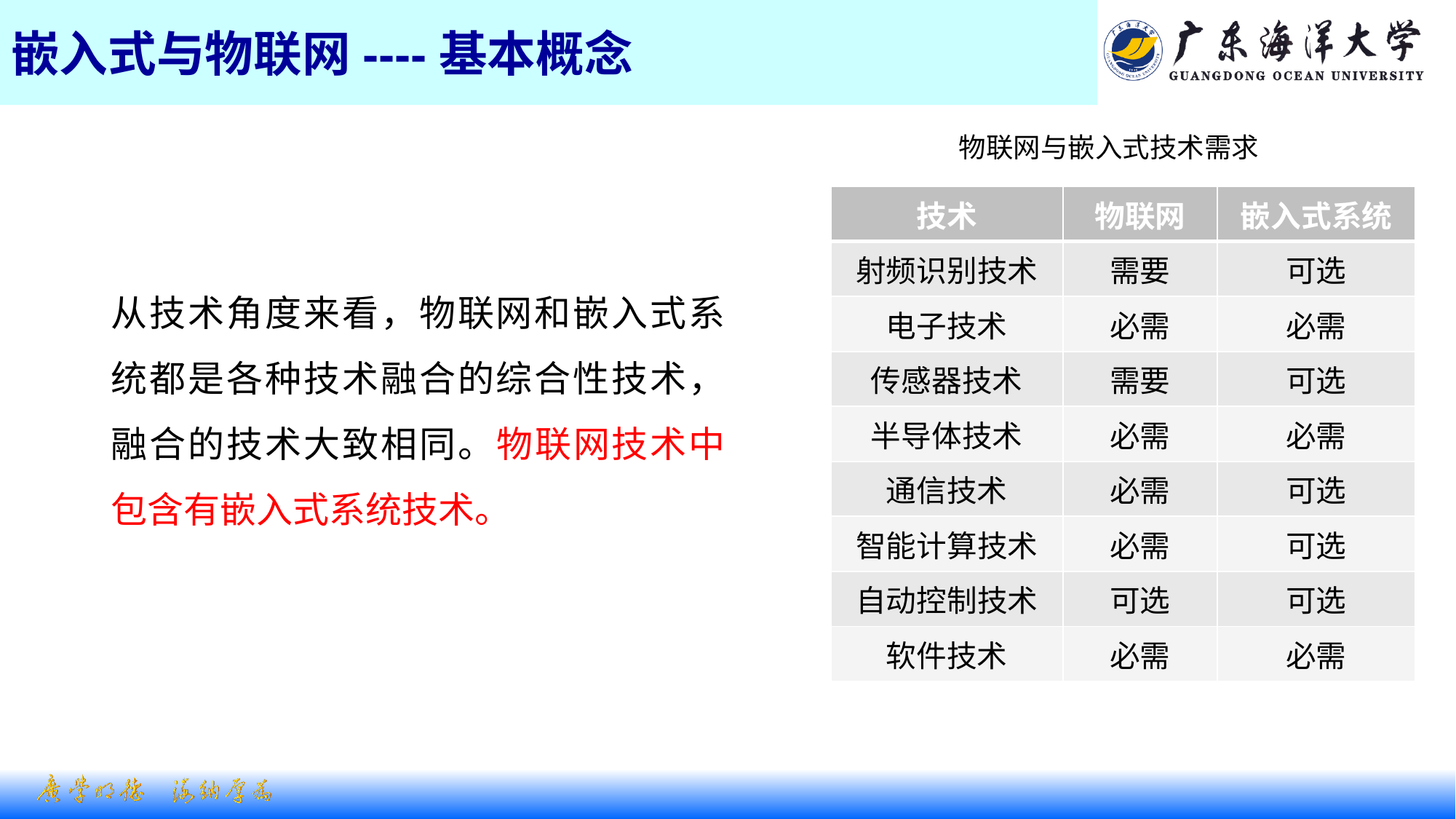

# 嵌入式与物联网----基本概念
 物联网与嵌入式技术需求
| 技术 | 物联网 | 嵌入式系统 |
| --- | --- | --- |
| 射频识别技术 | 需要 | 可选 |
| 电子技术 | 必需 | 必需 |
| 传感器技术 | 需要 | 可选 |
| 半导体技术 | 必需 | 必需 |
| 通信技术 | 必需 | 可选 |
| 智能计算技术 | 必需 | 可选 |
| 自动控制技术 | 可选 | 可选 |
| 软件技术 | 必需 | 必需 |
从技术角度来看，物联网和嵌入式系统都是各种技术融合的综合性技术，融合的技术大致相同。物联网技术中包含有嵌入式系统技术。
6